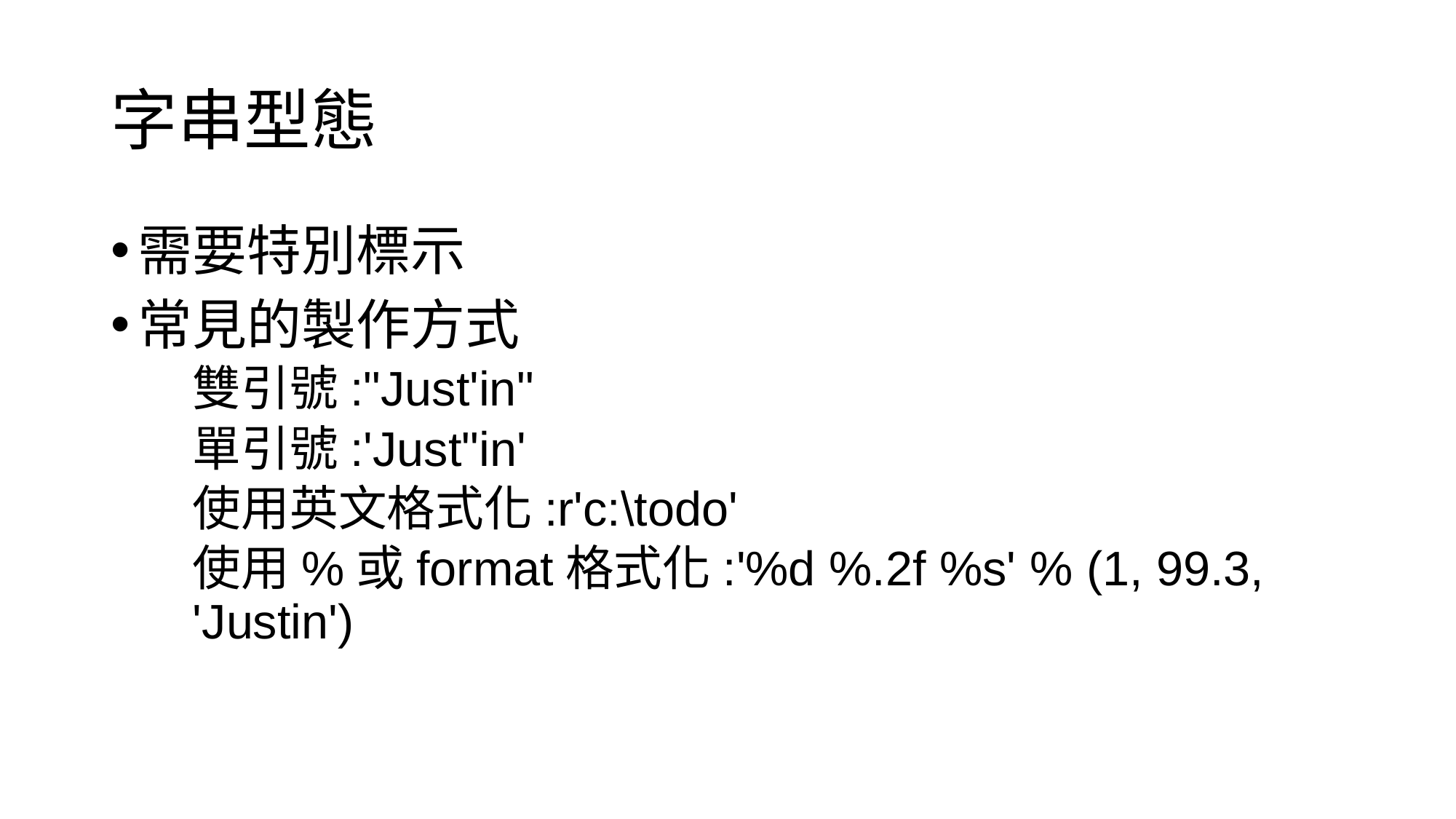

# 字串型態
需要特別標示
常見的製作方式
雙引號:"Just'in"
單引號:'Just"in'
使用英文格式化:r'c:\todo'
使用%或format格式化:'%d %.2f %s' % (1, 99.3, 'Justin')